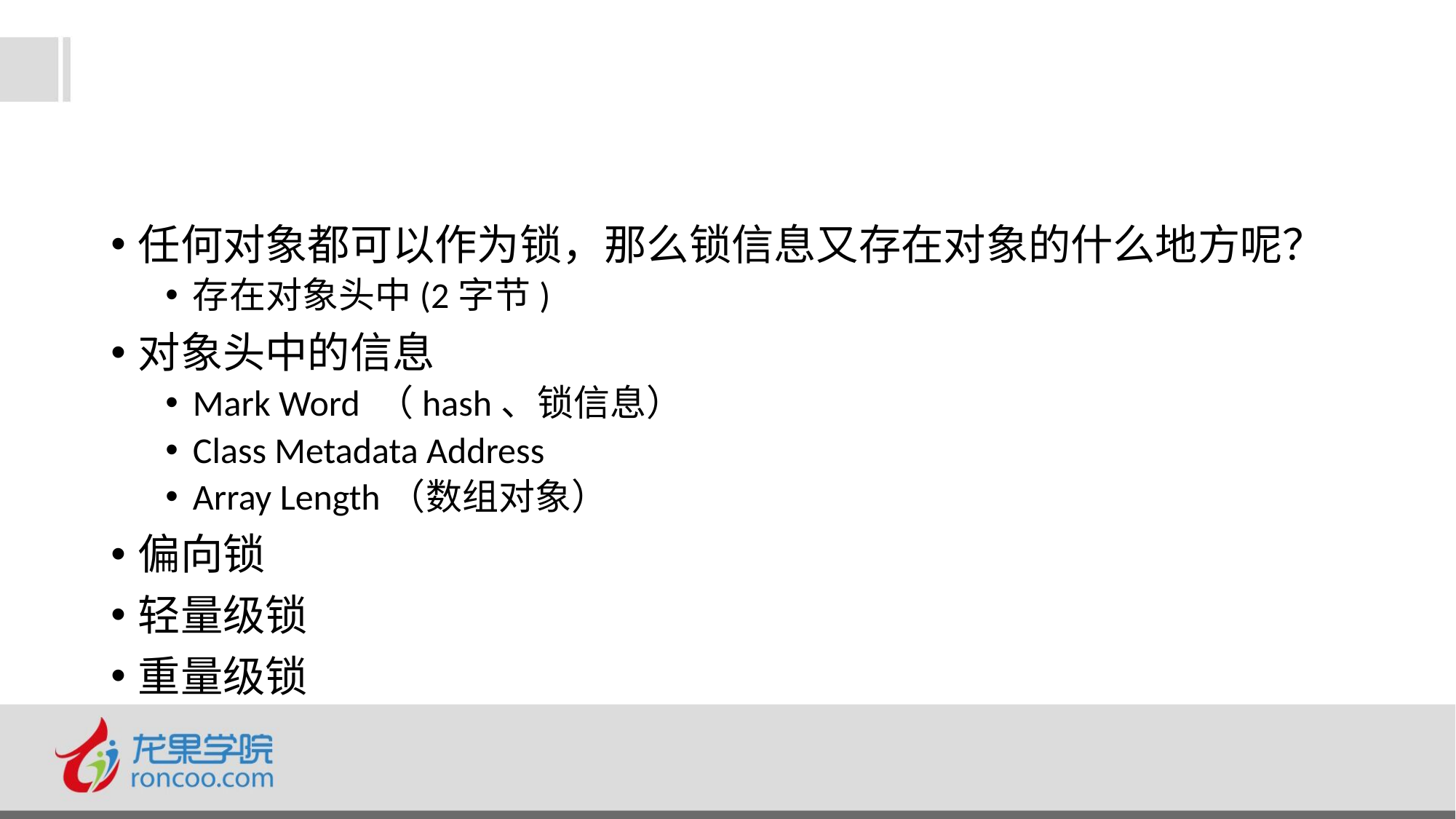

#
任何对象都可以作为锁，那么锁信息又存在对象的什么地方呢？
存在对象头中(2字节)
对象头中的信息
Mark Word （hash、锁信息）
Class Metadata Address
Array Length（数组对象）
偏向锁
轻量级锁
重量级锁